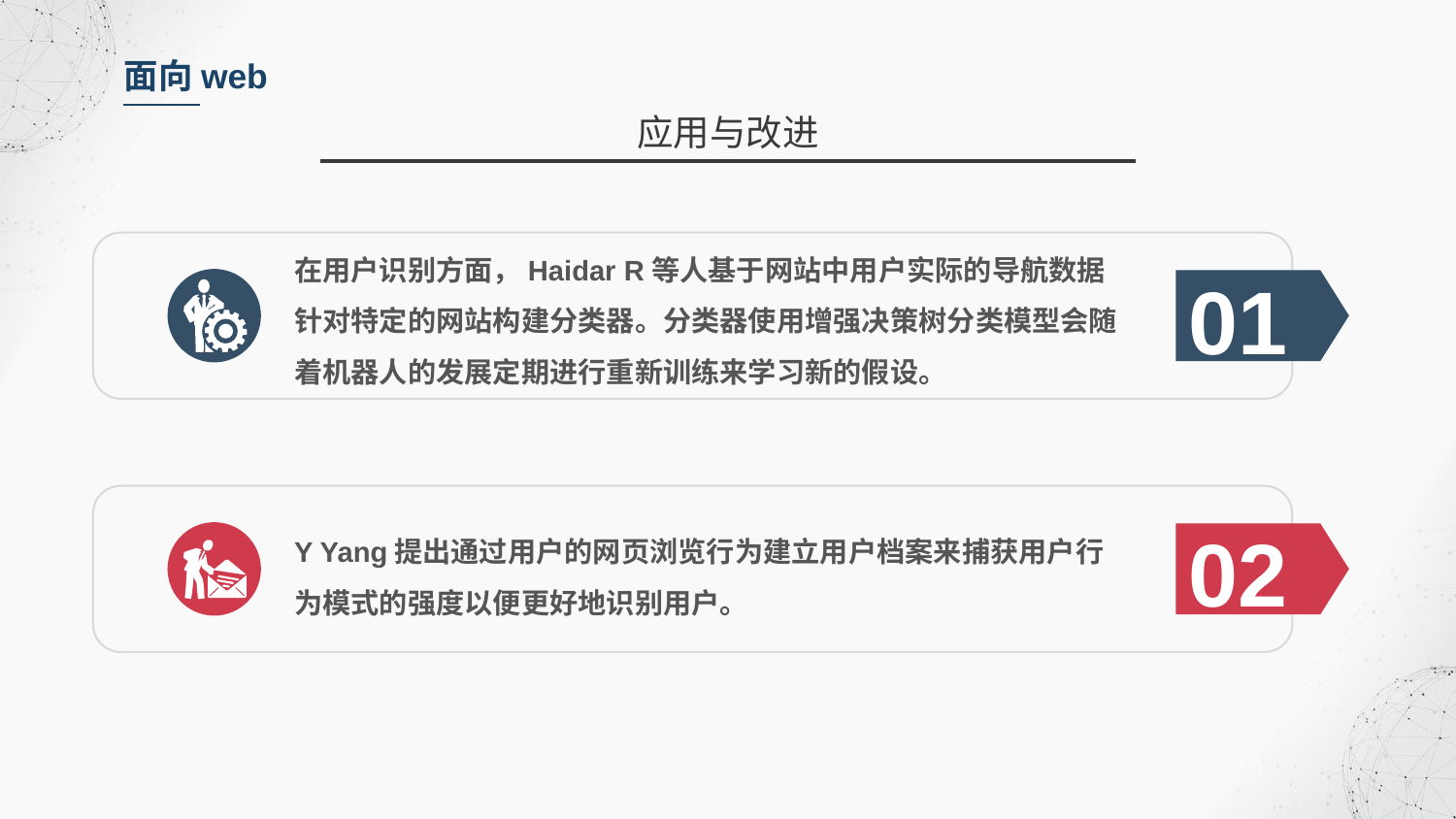

面向web
应用与改进

在用户识别方面，Haidar R等人基于网站中用户实际的导航数据针对特定的网站构建分类器。分类器使用增强决策树分类模型会随着机器人的发展定期进行重新训练来学习新的假设。

01

Y Yang提出通过用户的网页浏览行为建立用户档案来捕获用户行为模式的强度以便更好地识别用户。

02